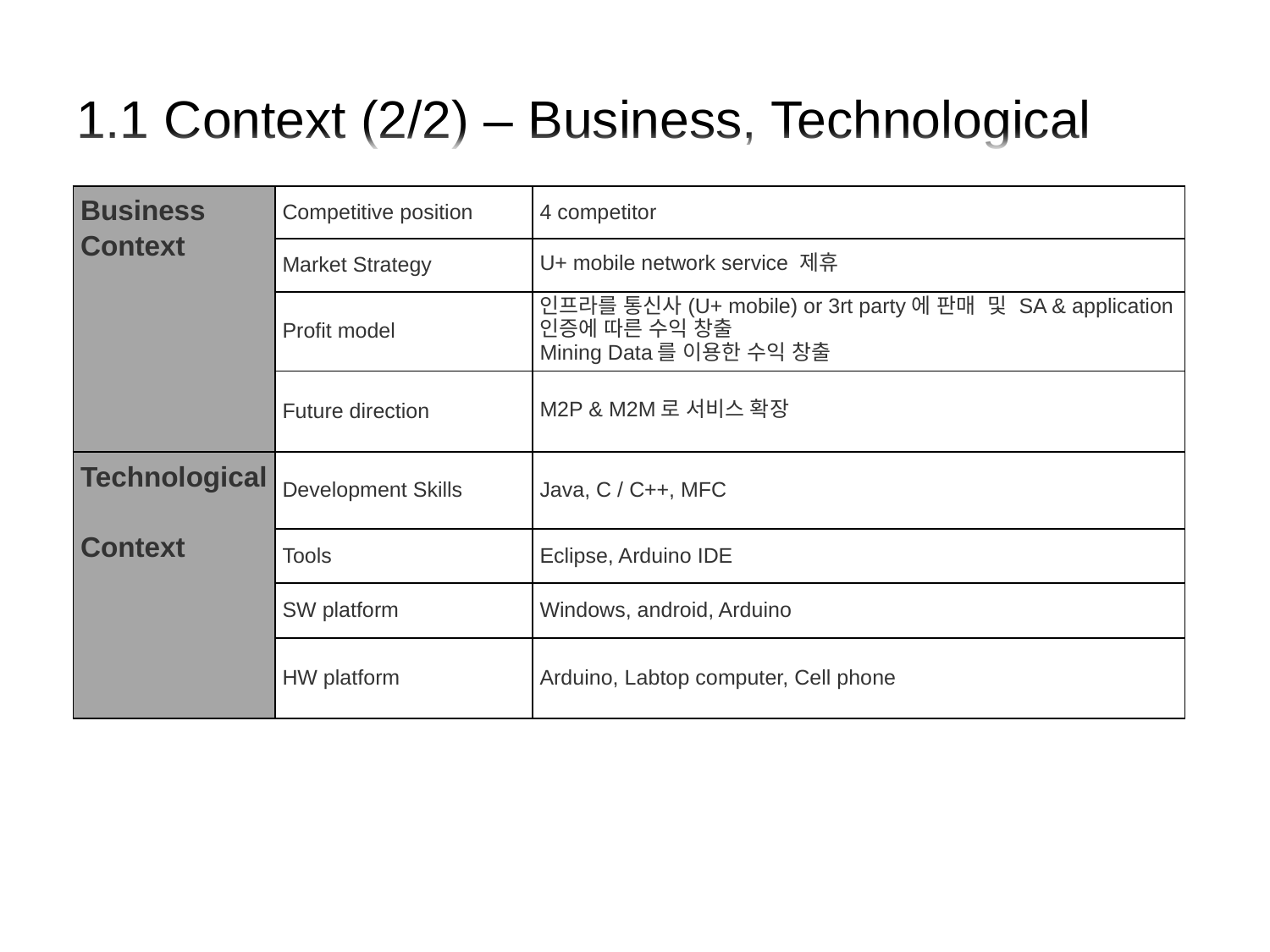

# 1.1 Context (2/2) – Business, Technological

| Business  Context | Competitive position | 4 competitor |
| --- | --- | --- |
|  | Market Strategy | U+ mobile network service 제휴 |
|  | Profit model | 인프라를 통신사(U+ mobile) or 3rt party에 판매 및 SA & application 인증에 따른 수익 창출 Mining Data를 이용한 수익 창출 |
|  | Future direction | M2P & M2M로 서비스 확장 |
| Technological  Context | Development Skills | Java, C / C++, MFC |
|  | Tools | Eclipse, Arduino IDE |
|  | SW platform | Windows, android, Arduino |
|  | HW platform | Arduino, Labtop computer, Cell phone |